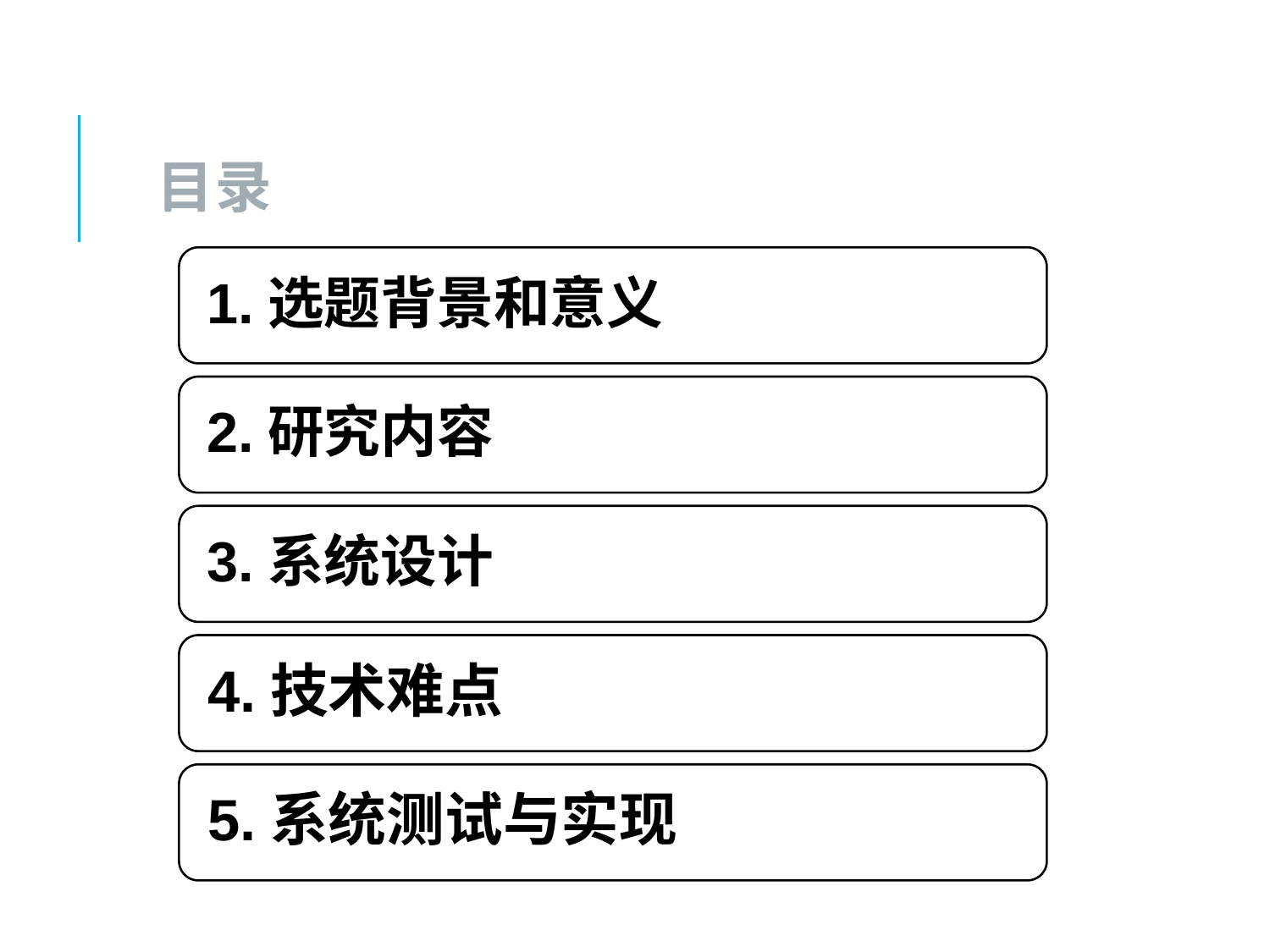

# 目录
1.选题背景和意义
2.研究内容
3.系统设计
4.技术难点
5.系统测试与实现